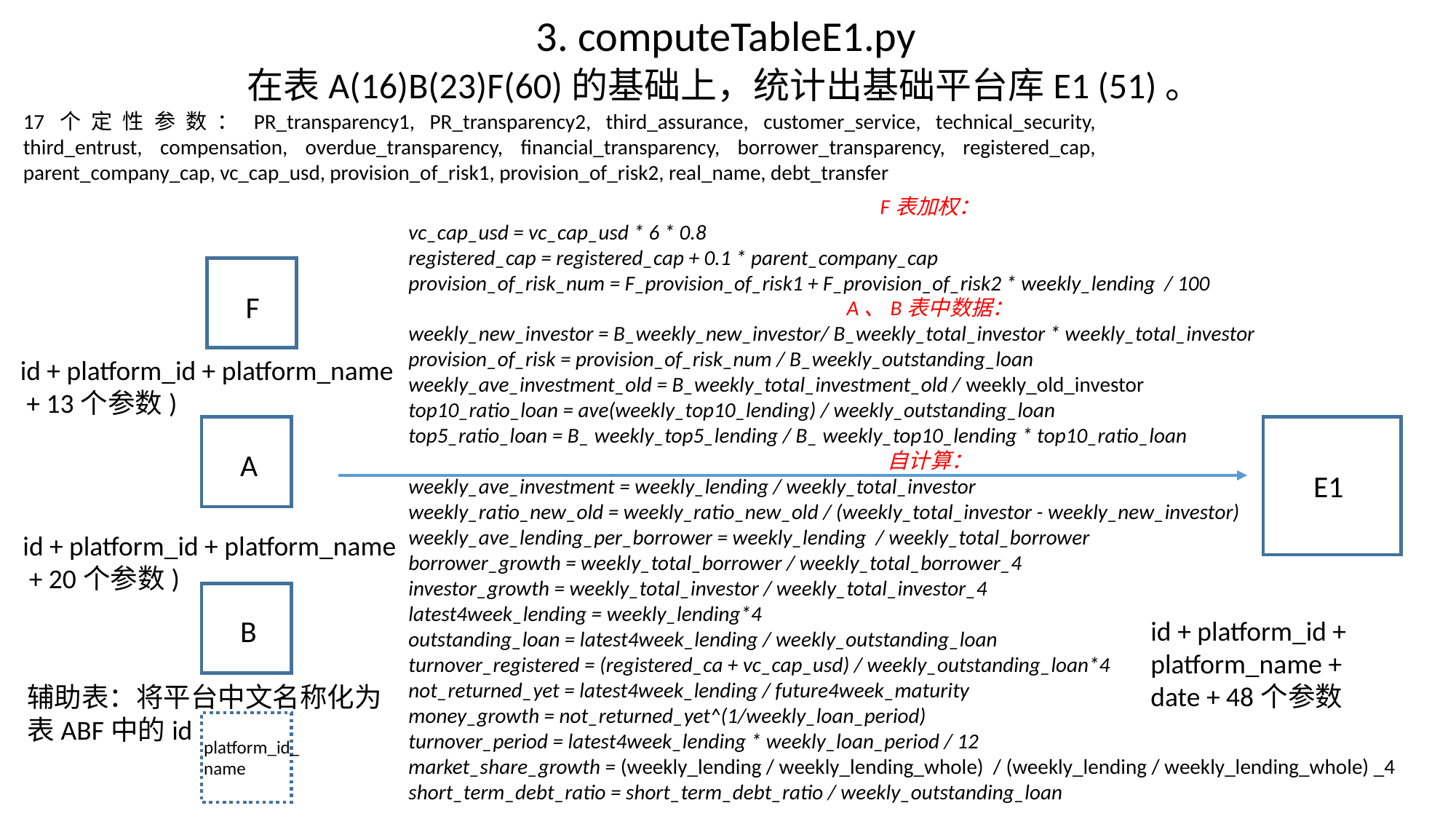

3. computeTableE1.py
在表A(16)B(23)F(60)的基础上，统计出基础平台库E1 (51)。
17个定性参数：PR_transparency1, PR_transparency2, third_assurance, customer_service, technical_security, third_entrust, compensation, overdue_transparency, financial_transparency, borrower_transparency, registered_cap, parent_company_cap, vc_cap_usd, provision_of_risk1, provision_of_risk2, real_name, debt_transfer
F表加权：
vc_cap_usd = vc_cap_usd * 6 * 0.8
registered_cap = registered_cap + 0.1 * parent_company_cap
provision_of_risk_num = F_provision_of_risk1 + F_provision_of_risk2 * weekly_lending  / 100
A、B表中数据：
weekly_new_investor = B_weekly_new_investor/ B_weekly_total_investor * weekly_total_investor
provision_of_risk = provision_of_risk_num / B_weekly_outstanding_loan
weekly_ave_investment_old = B_weekly_total_investment_old / weekly_old_investor
top10_ratio_loan = ave(weekly_top10_lending) / weekly_outstanding_loan
top5_ratio_loan = B_ weekly_top5_lending / B_ weekly_top10_lending * top10_ratio_loan
自计算：
weekly_ave_investment = weekly_lending / weekly_total_investor
weekly_ratio_new_old = weekly_ratio_new_old / (weekly_total_investor - weekly_new_investor)
weekly_ave_lending_per_borrower = weekly_lending  / weekly_total_borrower
borrower_growth = weekly_total_borrower / weekly_total_borrower_4
investor_growth = weekly_total_investor / weekly_total_investor_4
latest4week_lending = weekly_lending*4
outstanding_loan = latest4week_lending / weekly_outstanding_loan
turnover_registered = (registered_ca + vc_cap_usd) / weekly_outstanding_loan*4
not_returned_yet = latest4week_lending / future4week_maturity
money_growth = not_returned_yet^(1/weekly_loan_period)
turnover_period = latest4week_lending * weekly_loan_period / 12
market_share_growth = (weekly_lending / weekly_lending_whole)  / (weekly_lending / weekly_lending_whole) _4
short_term_debt_ratio = short_term_debt_ratio / weekly_outstanding_loan

F
id + platform_id + platform_name
 + 13个参数)

A

E1
id + platform_id + platform_name
 + 20个参数)

B
id + platform_id + platform_name + date + 48个参数
辅助表：将平台中文名称化为
表ABF中的id

platform_id_name